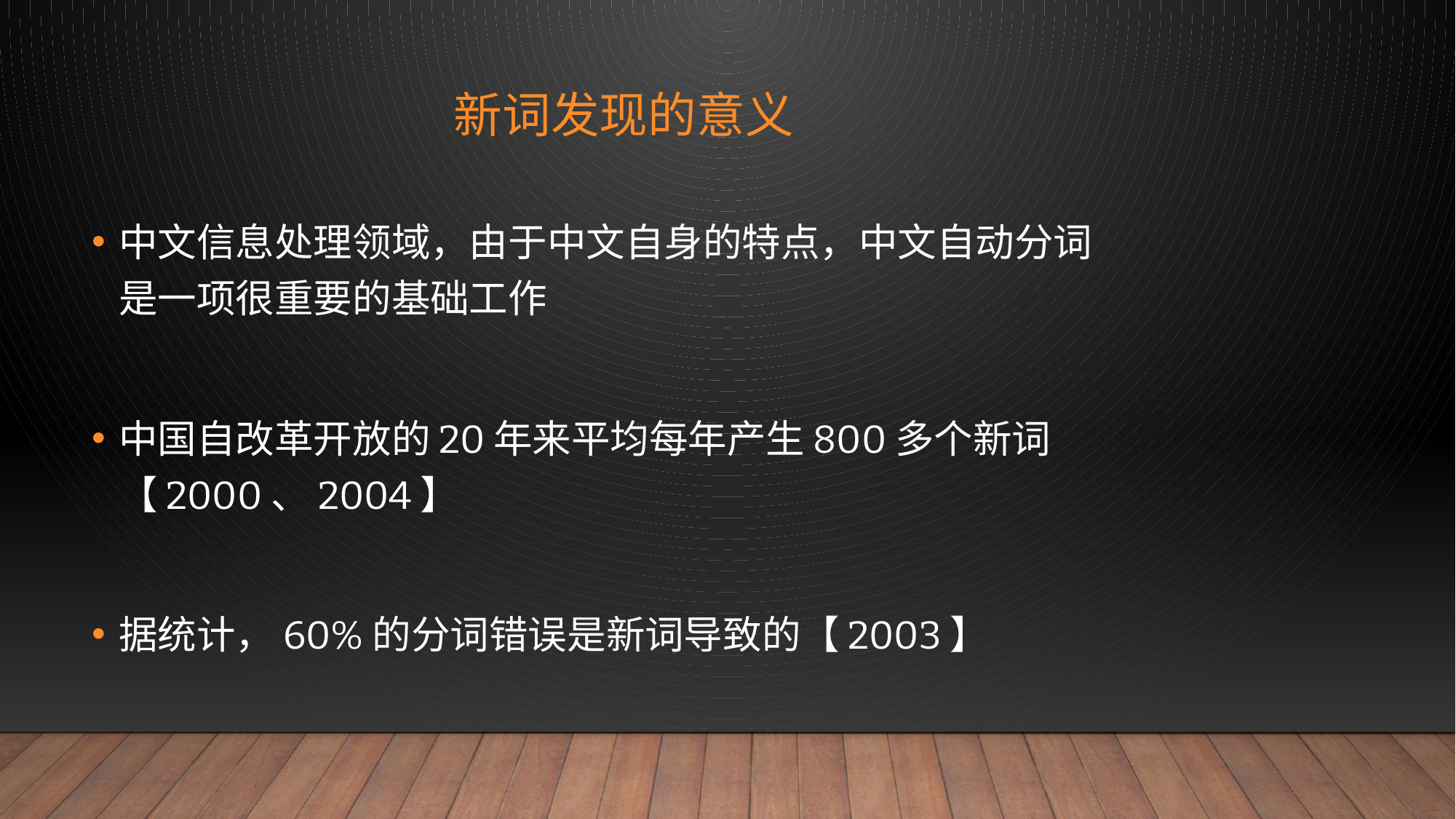

# 新词发现的意义
中文信息处理领域，由于中文自身的特点，中文自动分词是一项很重要的基础工作

中国自改革开放的20年来平均每年产生800多个新词【2000、2004】

据统计，60%的分词错误是新词导致的【2003】